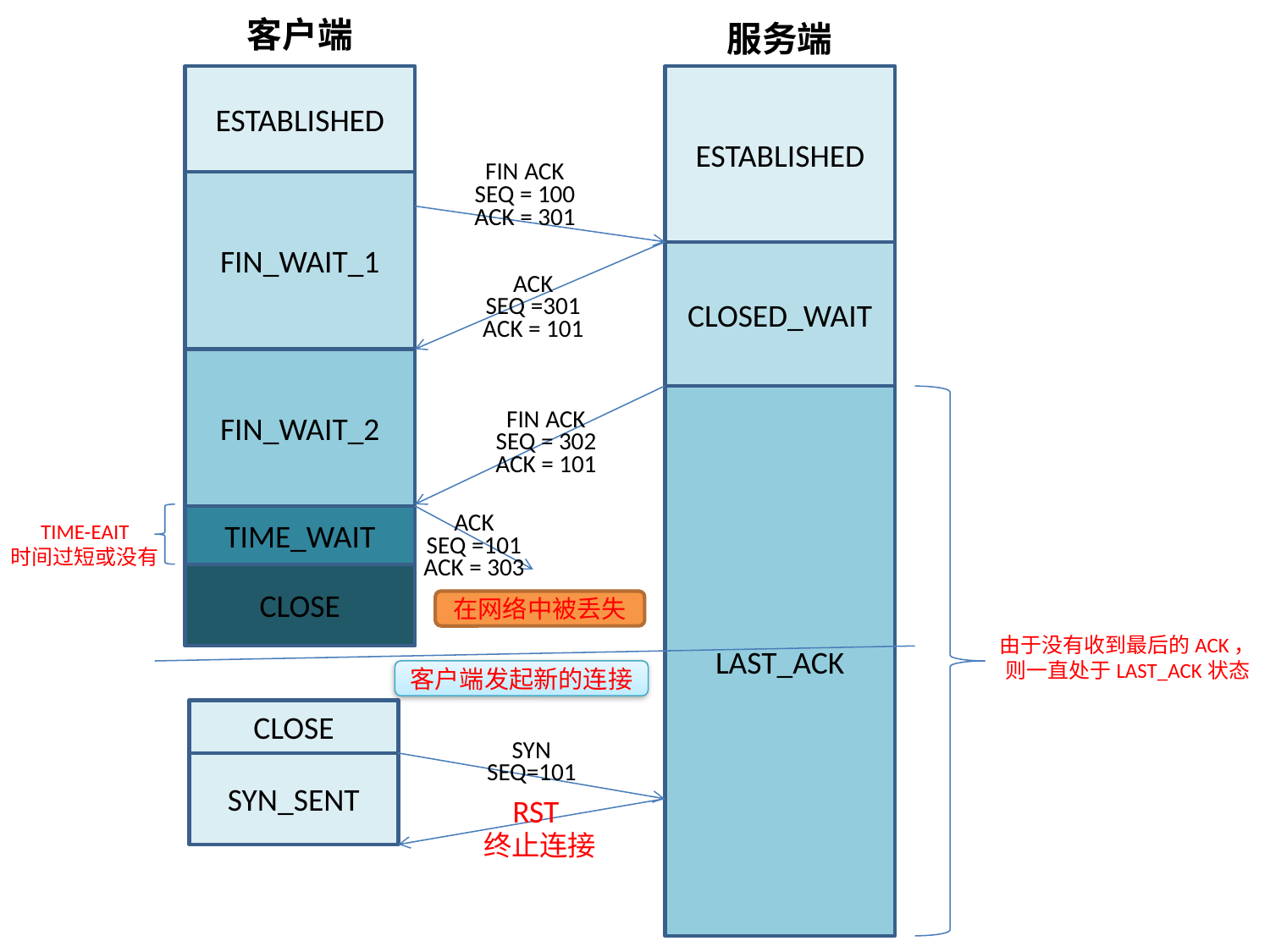

客户端
服务端
ESTABLISHED
ESTABLISHED
FIN ACK
SEQ = 100
ACK = 301
FIN_WAIT_1
CLOSED_WAIT
ACK
SEQ =301
ACK = 101
FIN_WAIT_2
LAST_ACK

FIN ACK
SEQ = 302
ACK = 101

TIME_WAIT
ACK
SEQ =101
ACK = 303
TIME-EAIT
时间过短或没有
CLOSE
在网络中被丢失
由于没有收到最后的ACK，则一直处于LAST_ACK状态
客户端发起新的连接
CLOSE
SYN
SEQ=101
SYN_SENT
RST
终止连接